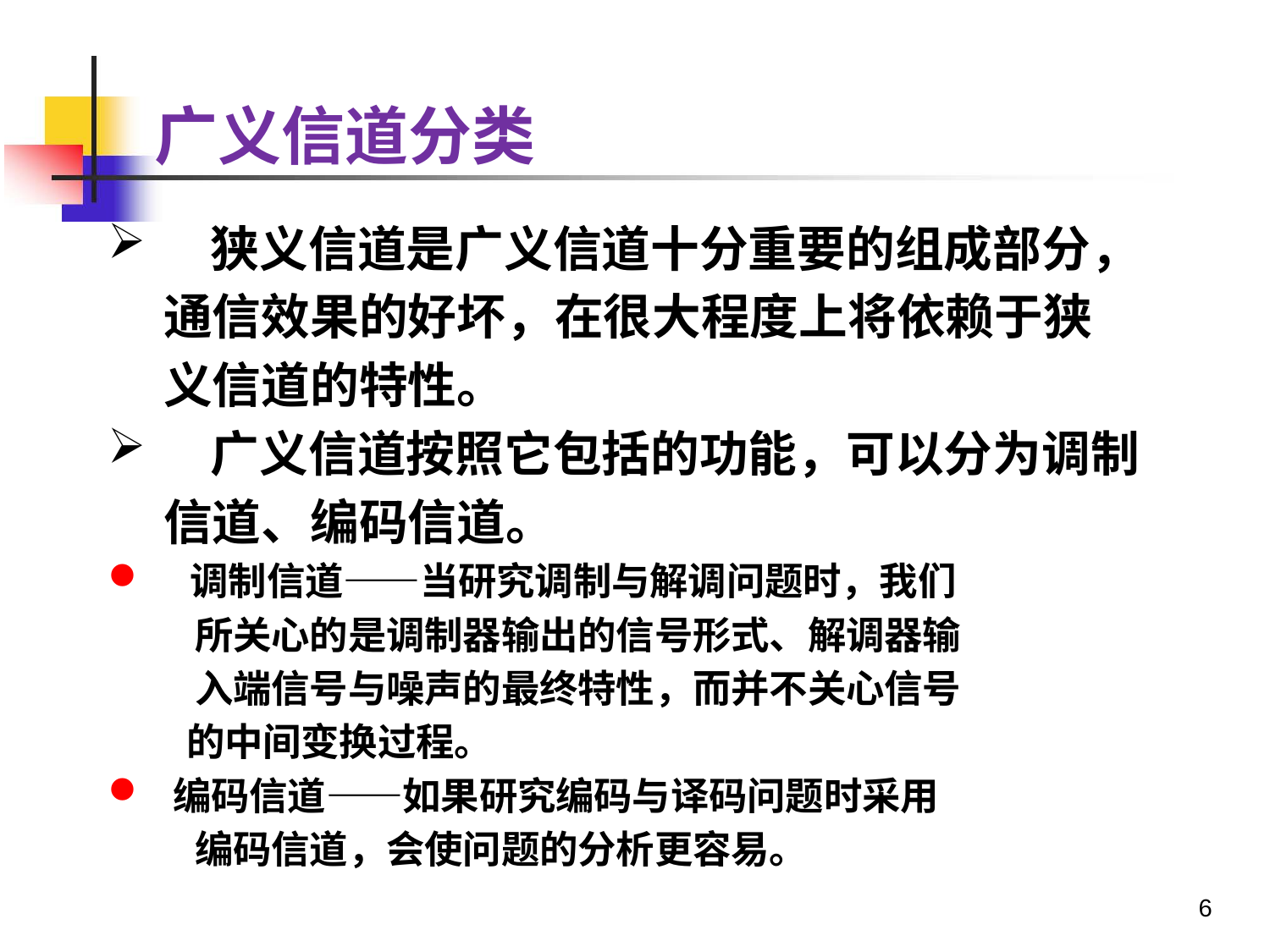

# 广义信道分类

    狭义信道是广义信道十分重要的组成部分，
    通信效果的好坏，在很大程度上将依赖于狭
    义信道的特性。
    广义信道按照它包括的功能，可以分为调制
    信道、编码信道。
   调制信道——当研究调制与解调问题时，我们
         所关心的是调制器输出的信号形式、解调器输
         入端信号与噪声的最终特性，而并不关心信号
        的中间变换过程。
 编码信道——如果研究编码与译码问题时采用
         编码信道，会使问题的分析更容易。
6